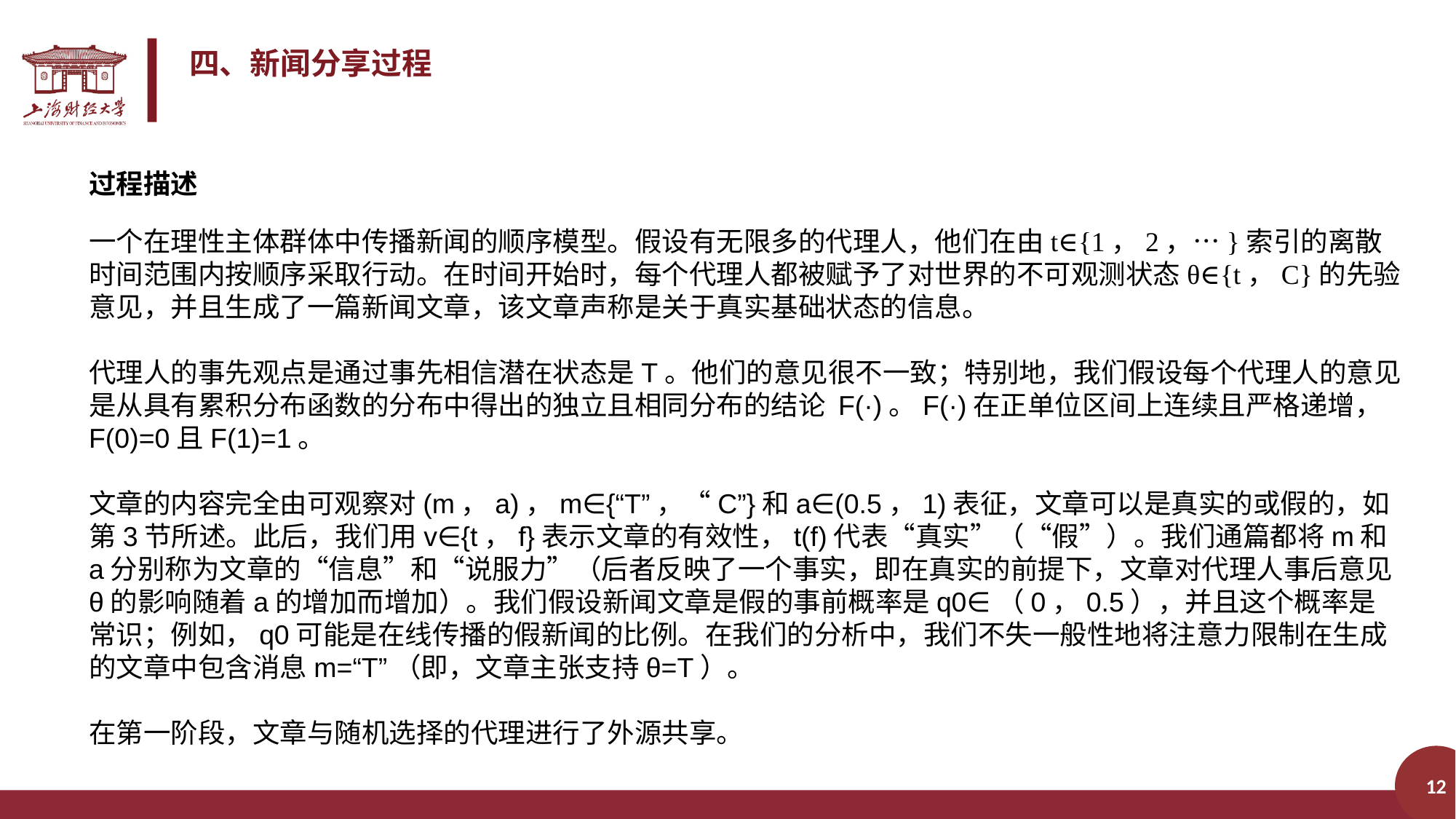

# 四、新闻分享过程
过程描述
一个在理性主体群体中传播新闻的顺序模型。假设有无限多的代理人，他们在由t∈{1，2，…}索引的离散时间范围内按顺序采取行动。在时间开始时，每个代理人都被赋予了对世界的不可观测状态θ∈{t，C}的先验意见，并且生成了一篇新闻文章，该文章声称是关于真实基础状态的信息。
代理人的事先观点是通过事先相信潜在状态是T。他们的意见很不一致；特别地，我们假设每个代理人的意见是从具有累积分布函数的分布中得出的独立且相同分布的结论 F(·)。F(·)在正单位区间上连续且严格递增，F(0)=0且F(1)=1。

文章的内容完全由可观察对(m，a)，m∈{“T”，“C”}和a∈(0.5，1)表征，文章可以是真实的或假的，如第3节所述。此后，我们用v∈{t，f}表示文章的有效性，t(f)代表“真实”（“假”）。我们通篇都将m和a分别称为文章的“信息”和“说服力”（后者反映了一个事实，即在真实的前提下，文章对代理人事后意见θ的影响随着a的增加而增加）。我们假设新闻文章是假的事前概率是q0∈（0，0.5），并且这个概率是常识；例如，q0可能是在线传播的假新闻的比例。在我们的分析中，我们不失一般性地将注意力限制在生成的文章中包含消息m=“T”（即，文章主张支持θ=T）。

在第一阶段，文章与随机选择的代理进行了外源共享。